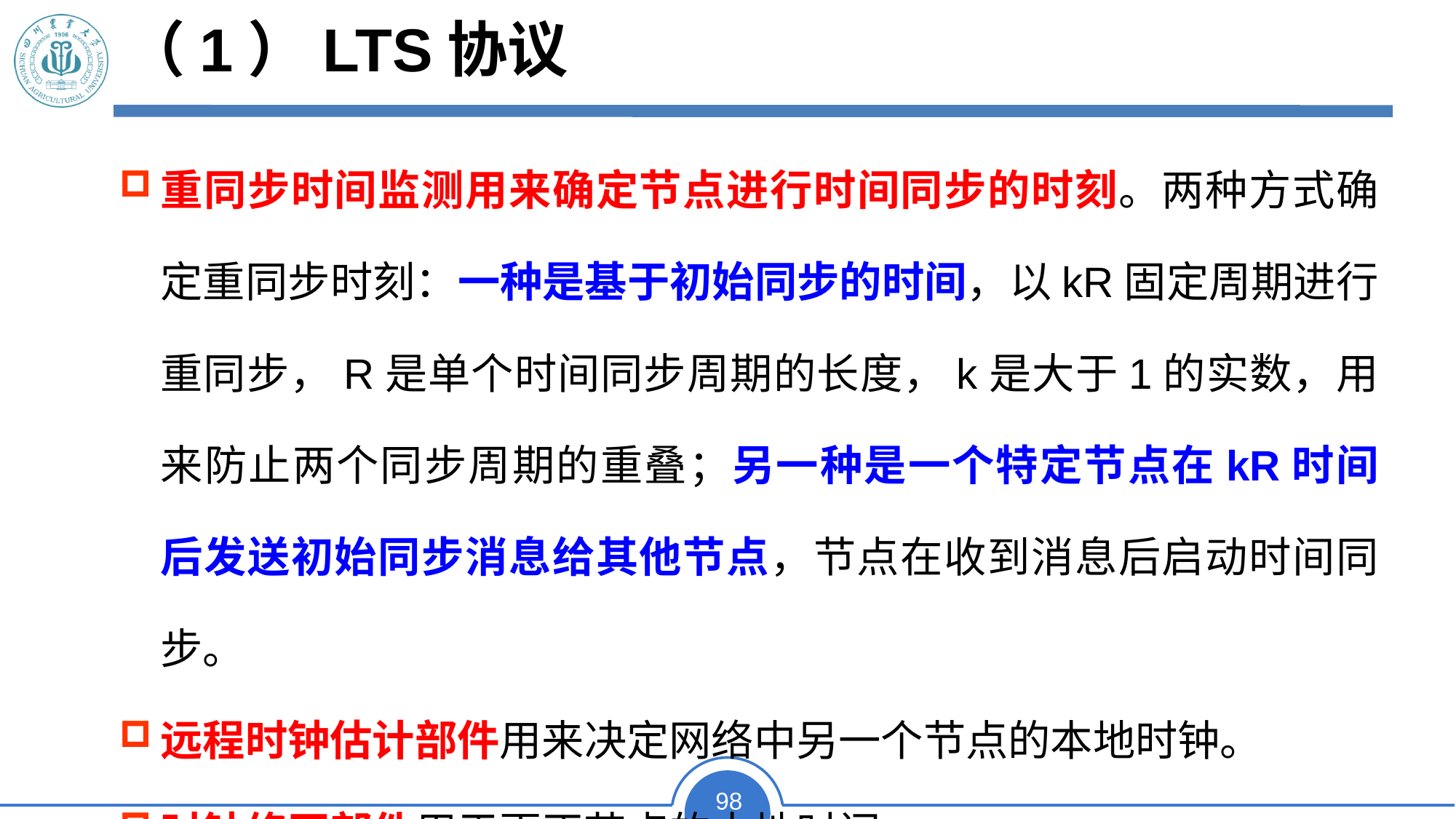

# （1）LTS协议
重同步时间监测用来确定节点进行时间同步的时刻。两种方式确定重同步时刻：一种是基于初始同步的时间，以kR固定周期进行重同步，R是单个时间同步周期的长度，k是大于1的实数，用来防止两个同步周期的重叠；另一种是一个特定节点在kR时间后发送初始同步消息给其他节点，节点在收到消息后启动时间同步。
远程时钟估计部件用来决定网络中另一个节点的本地时钟。
时钟修正部件用于更正节点的本地时间。